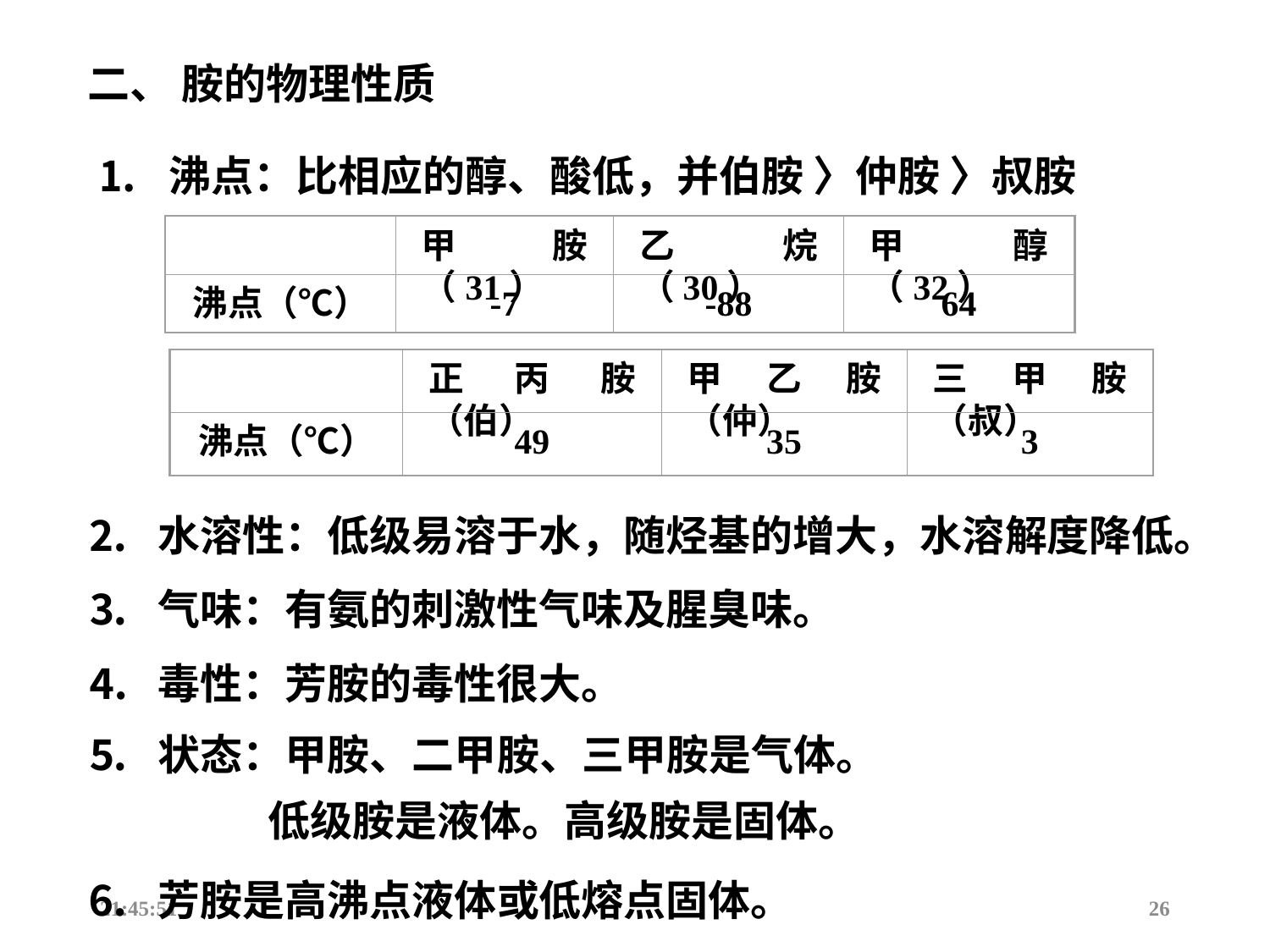

二、 胺的物理性质
⒈  沸点：比相应的醇、酸低，并伯胺 〉仲胺 〉叔胺

甲胺（31）

乙烷（30）

甲醇（32）

沸点（℃）

-7

-88

64

正丙胺（伯）

甲乙胺（仲）

三甲胺（叔）

沸点（℃）

49

35

3

⒉  水溶性：低级易溶于水，随烃基的增大，水溶解度降低。
⒊  气味：有氨的刺激性气味及腥臭味。
⒋  毒性：芳胺的毒性很大。
⒌  状态：甲胺、二甲胺、三甲胺是气体。
                  低级胺是液体。高级胺是固体。
⒍  芳胺是高沸点液体或低熔点固体。
21:45:51
26